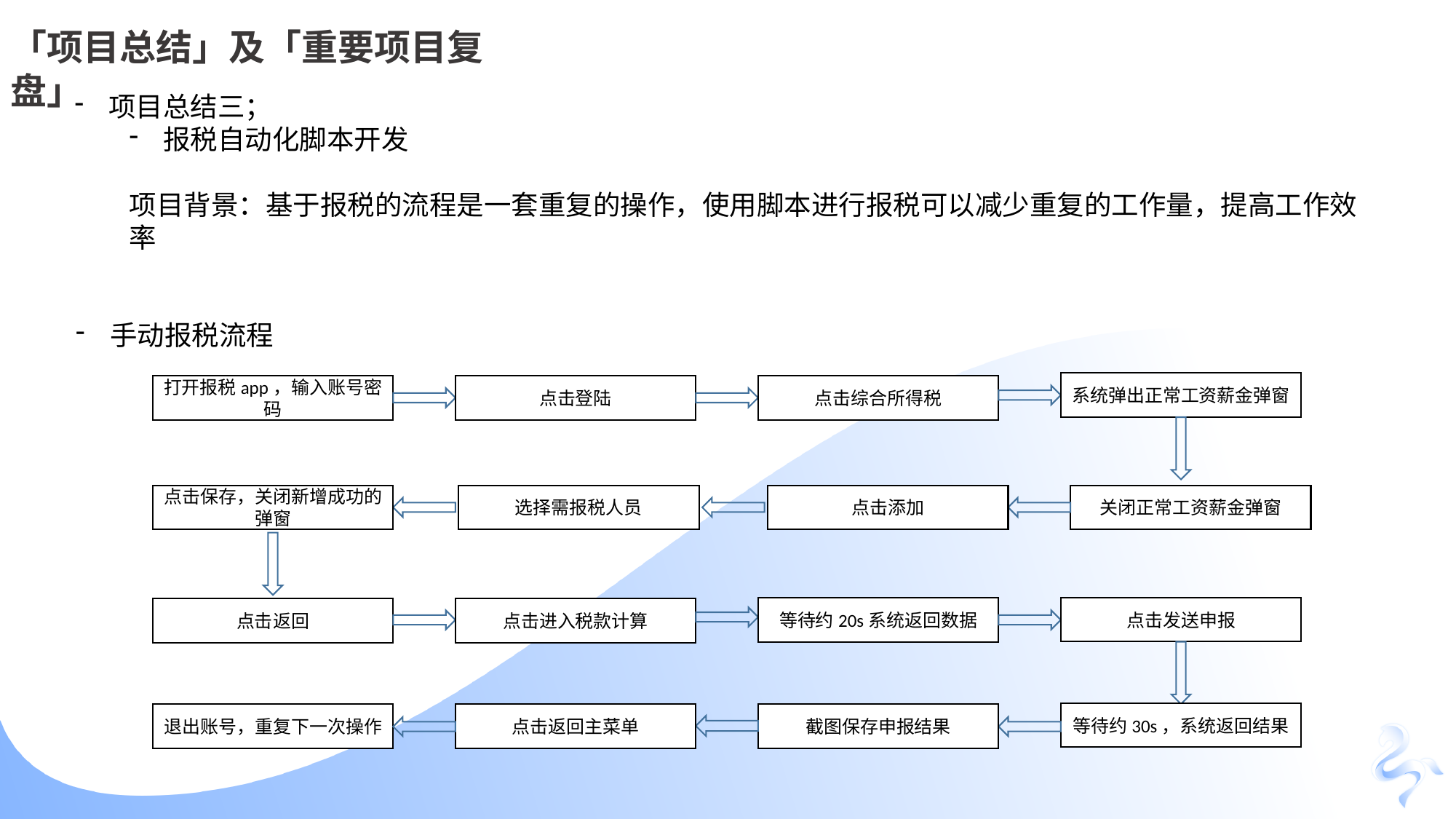

「项目总结」及「重要项目复盘」
项目总结三；
报税自动化脚本开发

项目背景：基于报税的流程是一套重复的操作，使用脚本进行报税可以减少重复的工作量，提高工作效率
手动报税流程

系统弹出正常工资薪金弹窗
点击登陆
点击综合所得税
打开报税app，输入账号密码

点击保存，关闭新增成功的弹窗
选择需报税人员
点击添加
关闭正常工资薪金弹窗

点击发送申报
等待约20s系统返回数据
点击返回
点击进入税款计算

等待约30s，系统返回结果
退出账号，重复下一次操作
点击返回主菜单
截图保存申报结果